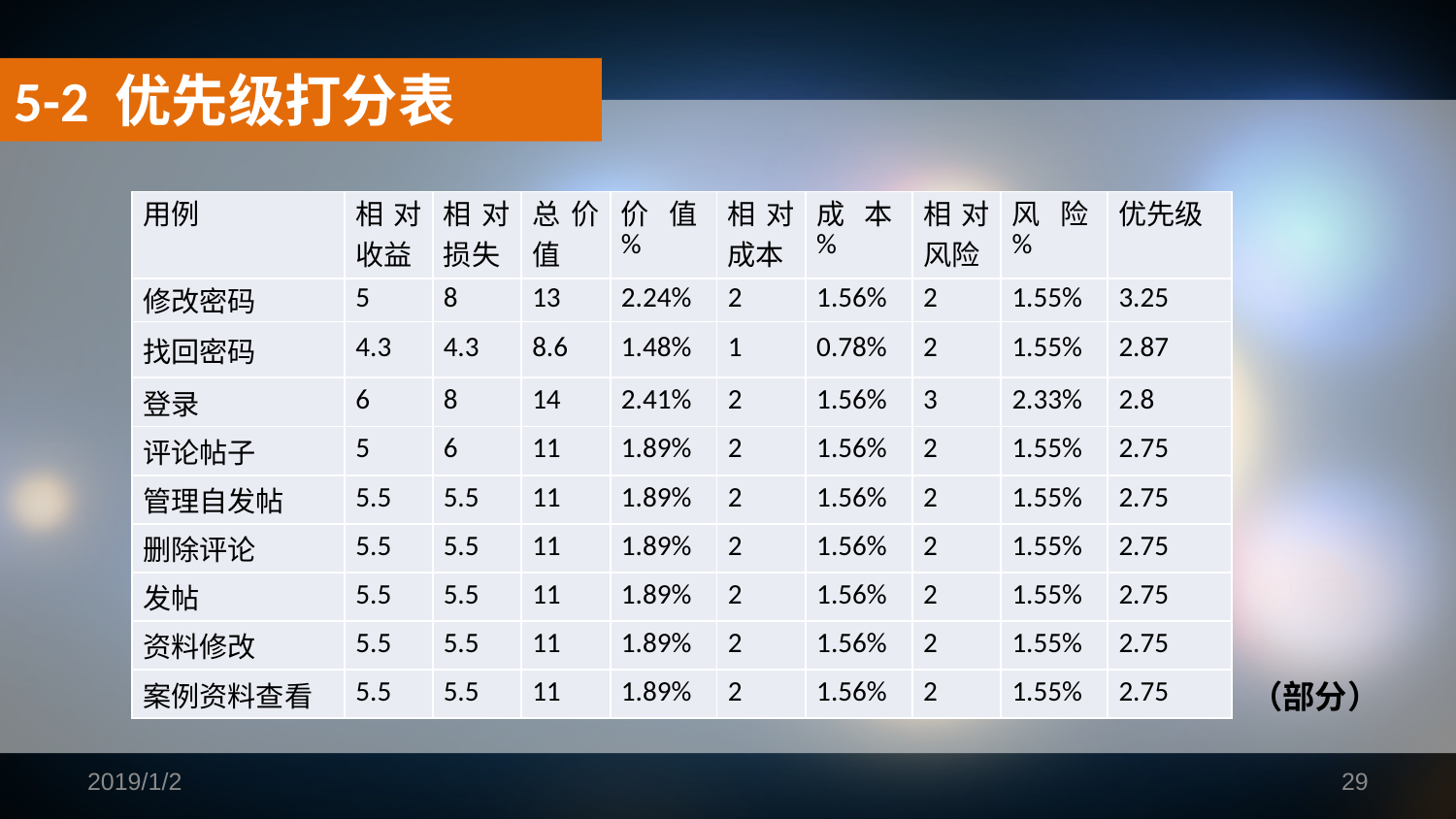

5-2 优先级打分表

| 用例 | 相对收益 | 相对损失 | 总价值 | 价值% | 相对成本 | 成本% | 相对风险 | 风险% | 优先级 |
| --- | --- | --- | --- | --- | --- | --- | --- | --- | --- |
| 修改密码 | 5 | 8 | 13 | 2.24% | 2 | 1.56% | 2 | 1.55% | 3.25 |
| 找回密码 | 4.3 | 4.3 | 8.6 | 1.48% | 1 | 0.78% | 2 | 1.55% | 2.87 |
| 登录 | 6 | 8 | 14 | 2.41% | 2 | 1.56% | 3 | 2.33% | 2.8 |
| 评论帖子 | 5 | 6 | 11 | 1.89% | 2 | 1.56% | 2 | 1.55% | 2.75 |
| 管理自发帖 | 5.5 | 5.5 | 11 | 1.89% | 2 | 1.56% | 2 | 1.55% | 2.75 |
| 删除评论 | 5.5 | 5.5 | 11 | 1.89% | 2 | 1.56% | 2 | 1.55% | 2.75 |
| 发帖 | 5.5 | 5.5 | 11 | 1.89% | 2 | 1.56% | 2 | 1.55% | 2.75 |
| 资料修改 | 5.5 | 5.5 | 11 | 1.89% | 2 | 1.56% | 2 | 1.55% | 2.75 |
| 案例资料查看 | 5.5 | 5.5 | 11 | 1.89% | 2 | 1.56% | 2 | 1.55% | 2.75 |
（部分）
2019/1/2
29